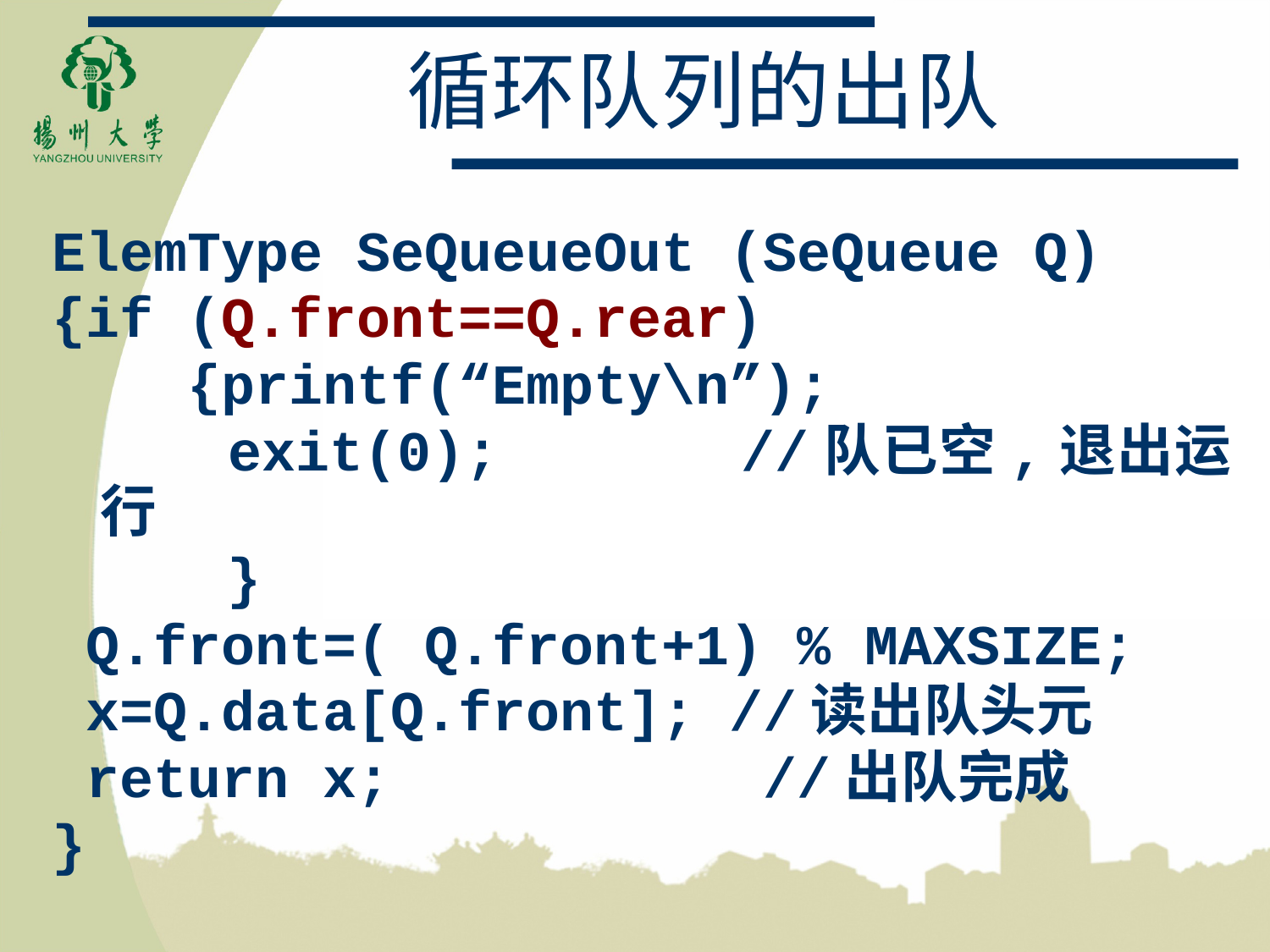

# 循环队列的出队
ElemType SeQueueOut (SeQueue Q)
{if (Q.front==Q.rear)
    {printf(“Empty\n”);
     exit(0);		//队已空,退出运行
		}
 Q.front=( Q.front+1) % MAXSIZE;
 x=Q.data[Q.front]; //读出队头元
 return x;           //出队完成
}